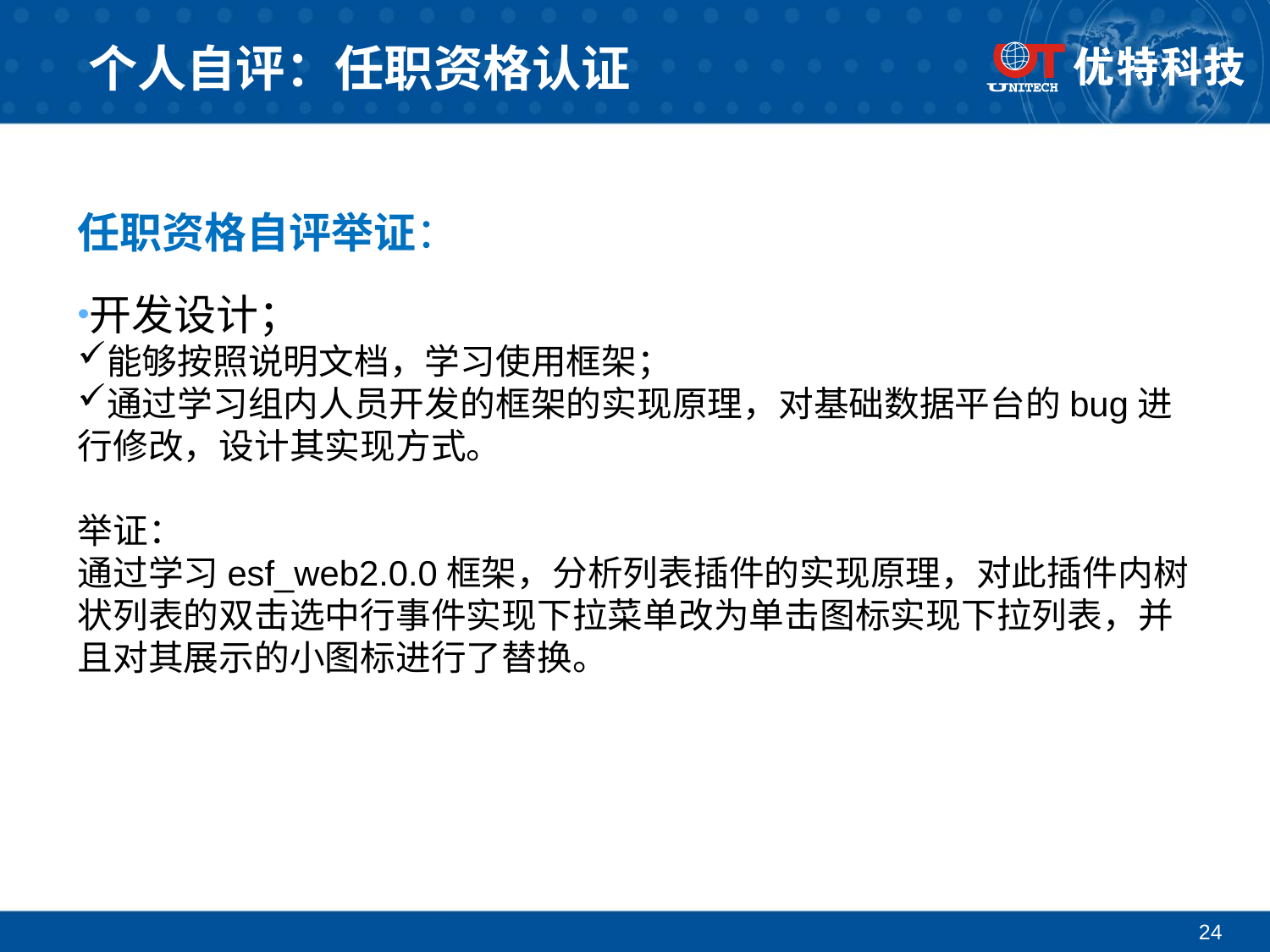

# 个人自评：任职资格认证
任职资格自评举证：
开发设计；
能够按照说明文档，学习使用框架；
通过学习组内人员开发的框架的实现原理，对基础数据平台的bug进行修改，设计其实现方式。

举证：
通过学习esf_web2.0.0框架，分析列表插件的实现原理，对此插件内树状列表的双击选中行事件实现下拉菜单改为单击图标实现下拉列表，并且对其展示的小图标进行了替换。

24